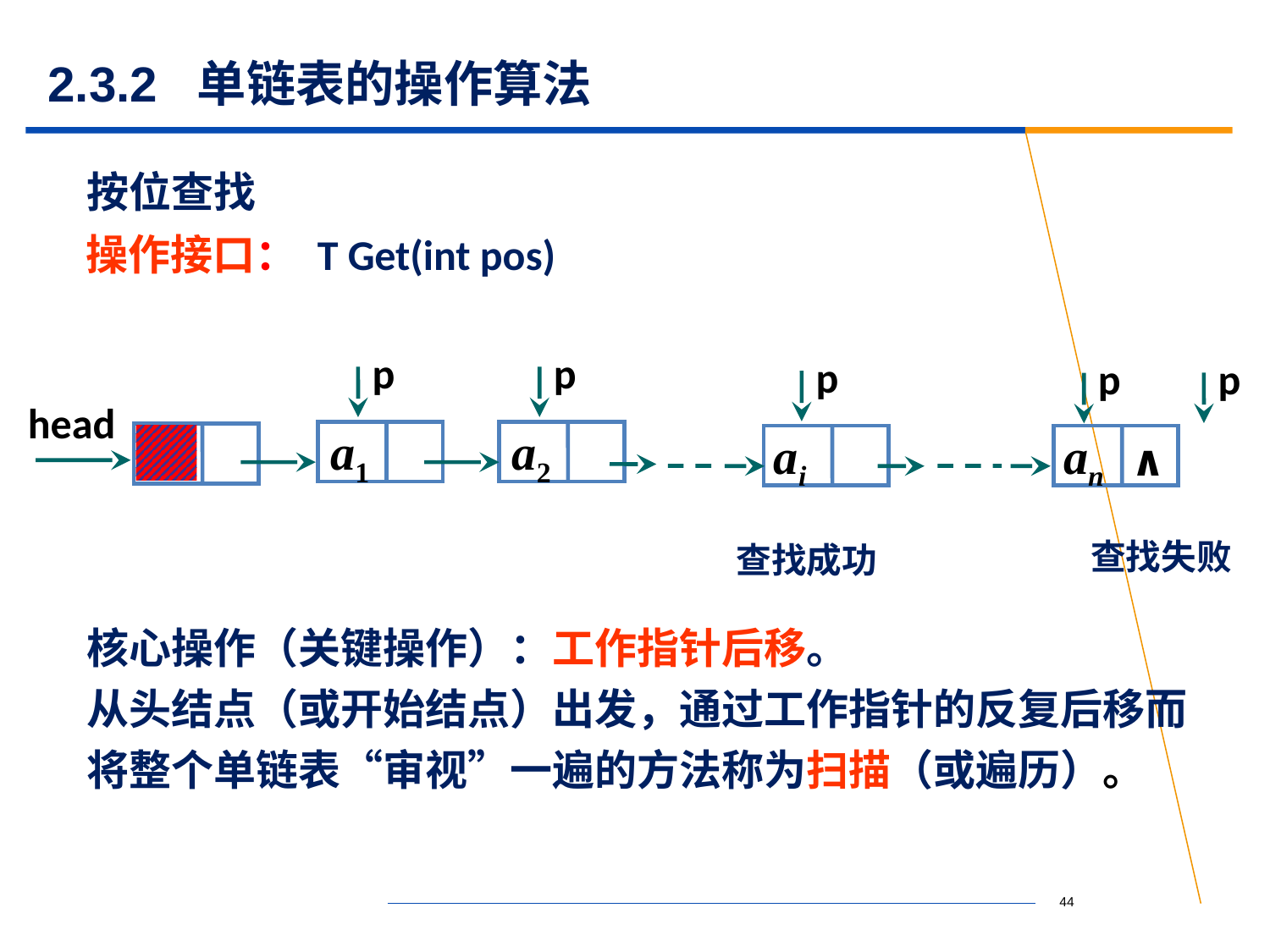

# 2.3.2  单链表的操作算法
按位查找
操作接口： T Get(int pos)
p

p

p

查找成功
p

查找失败
p

head
a1

a2

ai

an

∧

核心操作（关键操作）：工作指针后移。
从头结点（或开始结点）出发，通过工作指针的反复后移而将整个单链表“审视”一遍的方法称为扫描（或遍历）。